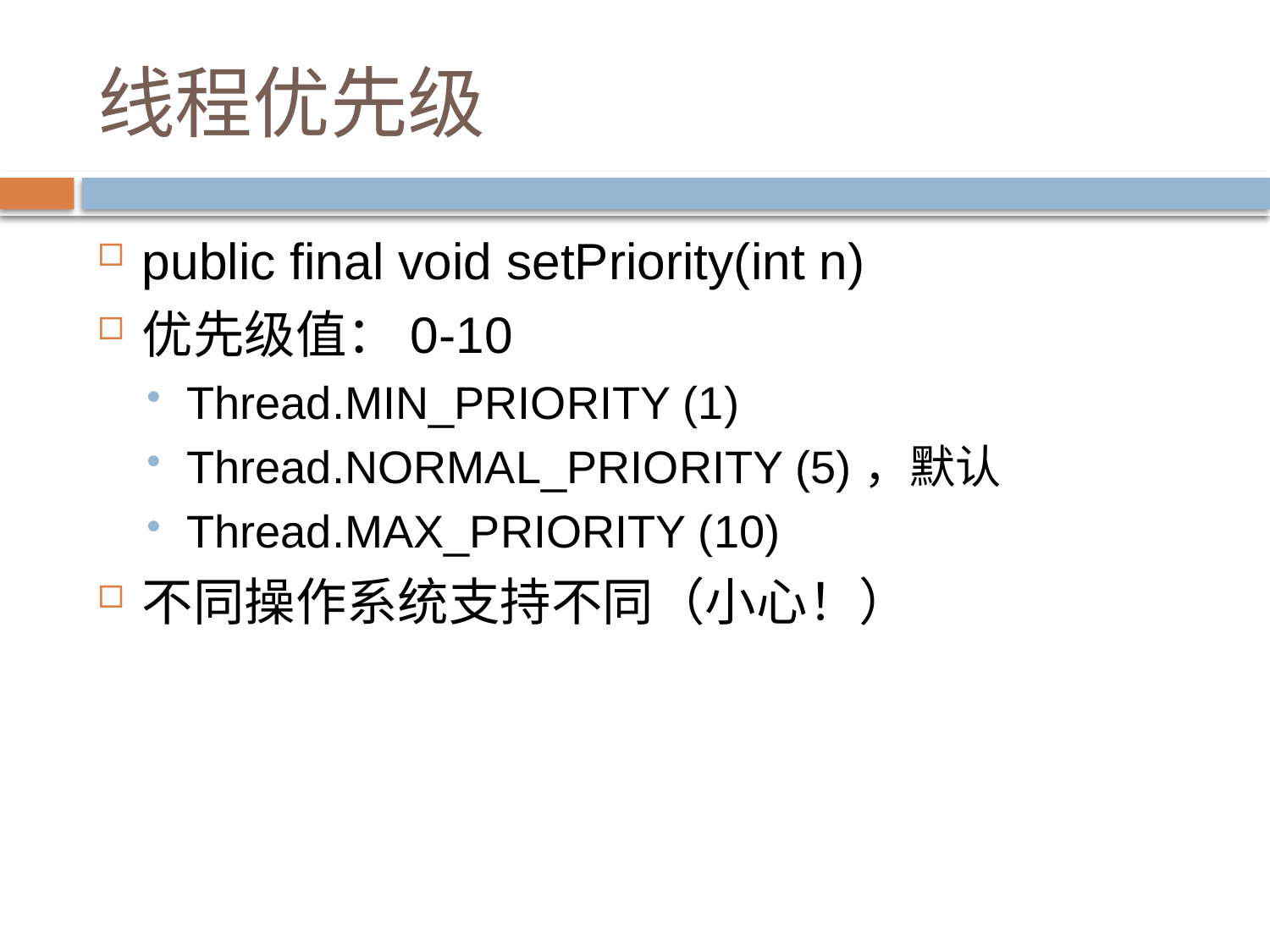

# 线程优先级
public final void setPriority(int n)
优先级值：0-10
Thread.MIN_PRIORITY (1)
Thread.NORMAL_PRIORITY (5)，默认
Thread.MAX_PRIORITY (10)
不同操作系统支持不同（小心！）